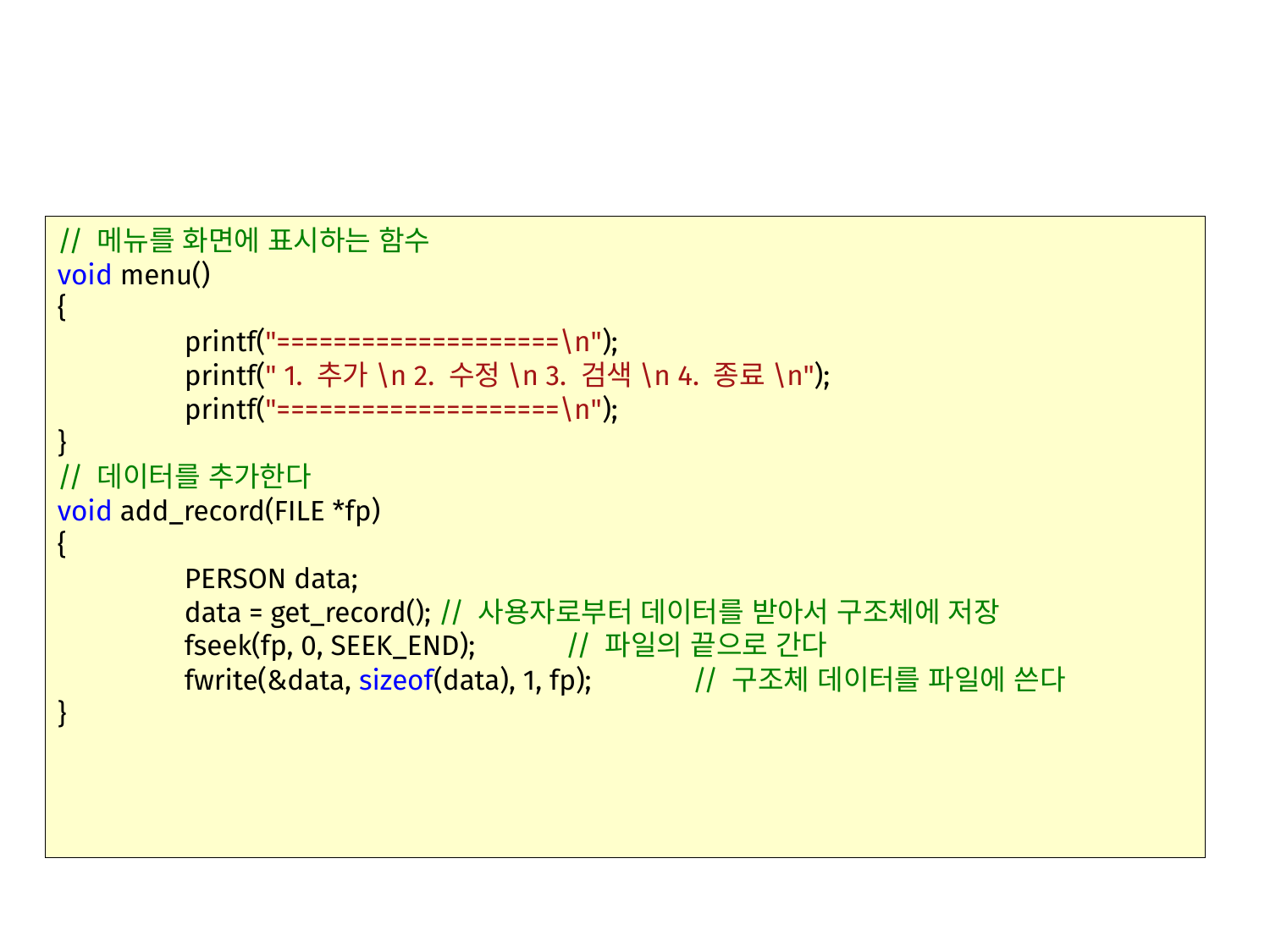

#
// 메뉴를 화면에 표시하는 함수
void menu()
{
	printf("====================\n");
	printf(" 1. 추가\n 2. 수정\n 3. 검색\n 4. 종료\n");
	printf("====================\n");
}
// 데이터를 추가한다
void add_record(FILE *fp)
{
	PERSON data;
	data = get_record();	// 사용자로부터 데이터를 받아서 구조체에 저장
	fseek(fp, 0, SEEK_END);	// 파일의 끝으로 간다
	fwrite(&data, sizeof(data), 1, fp);	// 구조체 데이터를 파일에 쓴다
}